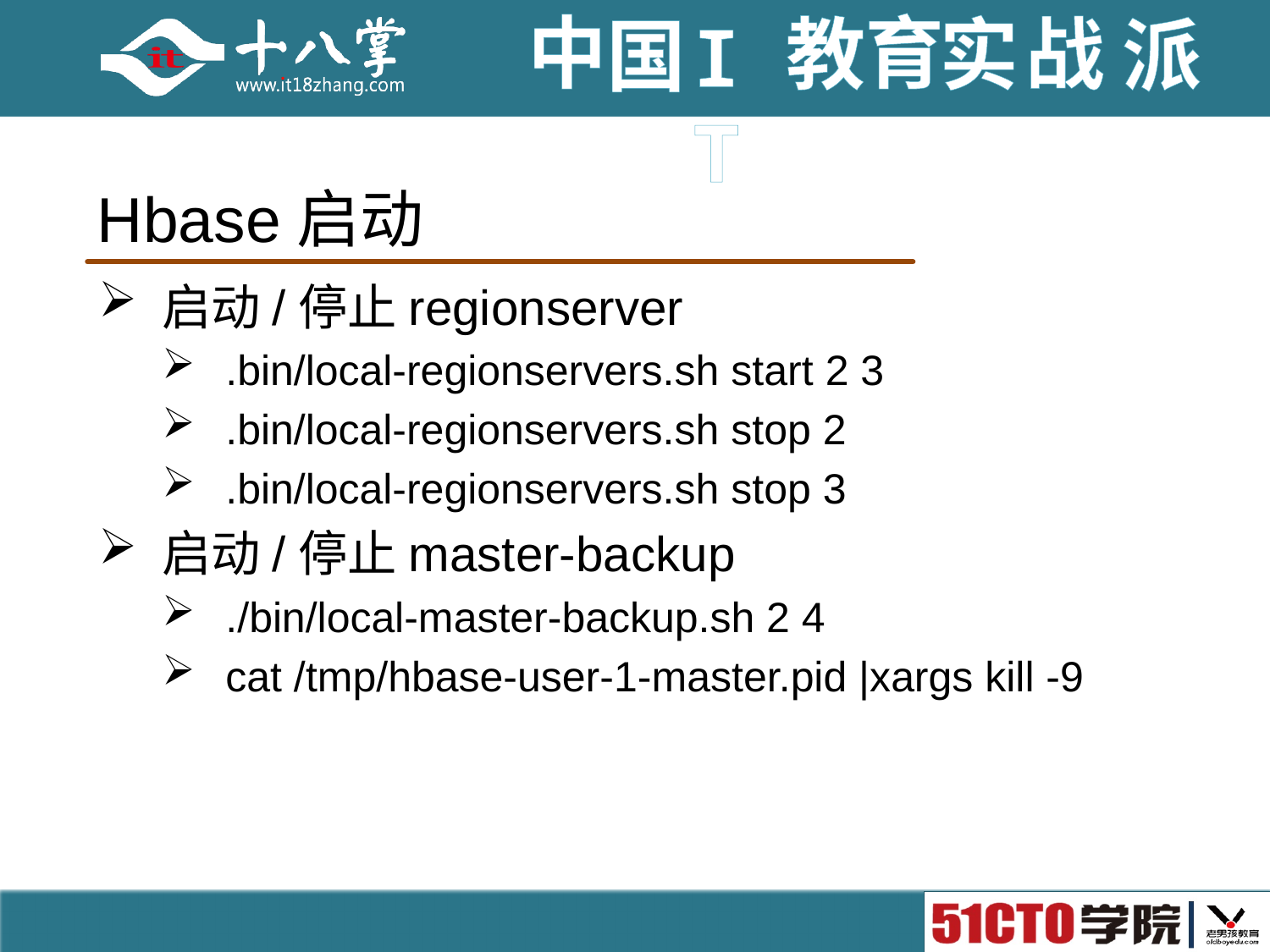

# Hbase启动
启动/停止regionserver
.bin/local-regionservers.sh start 2 3
.bin/local-regionservers.sh stop 2
.bin/local-regionservers.sh stop 3
启动/停止master-backup
./bin/local-master-backup.sh 2 4
cat /tmp/hbase-user-1-master.pid |xargs kill -9